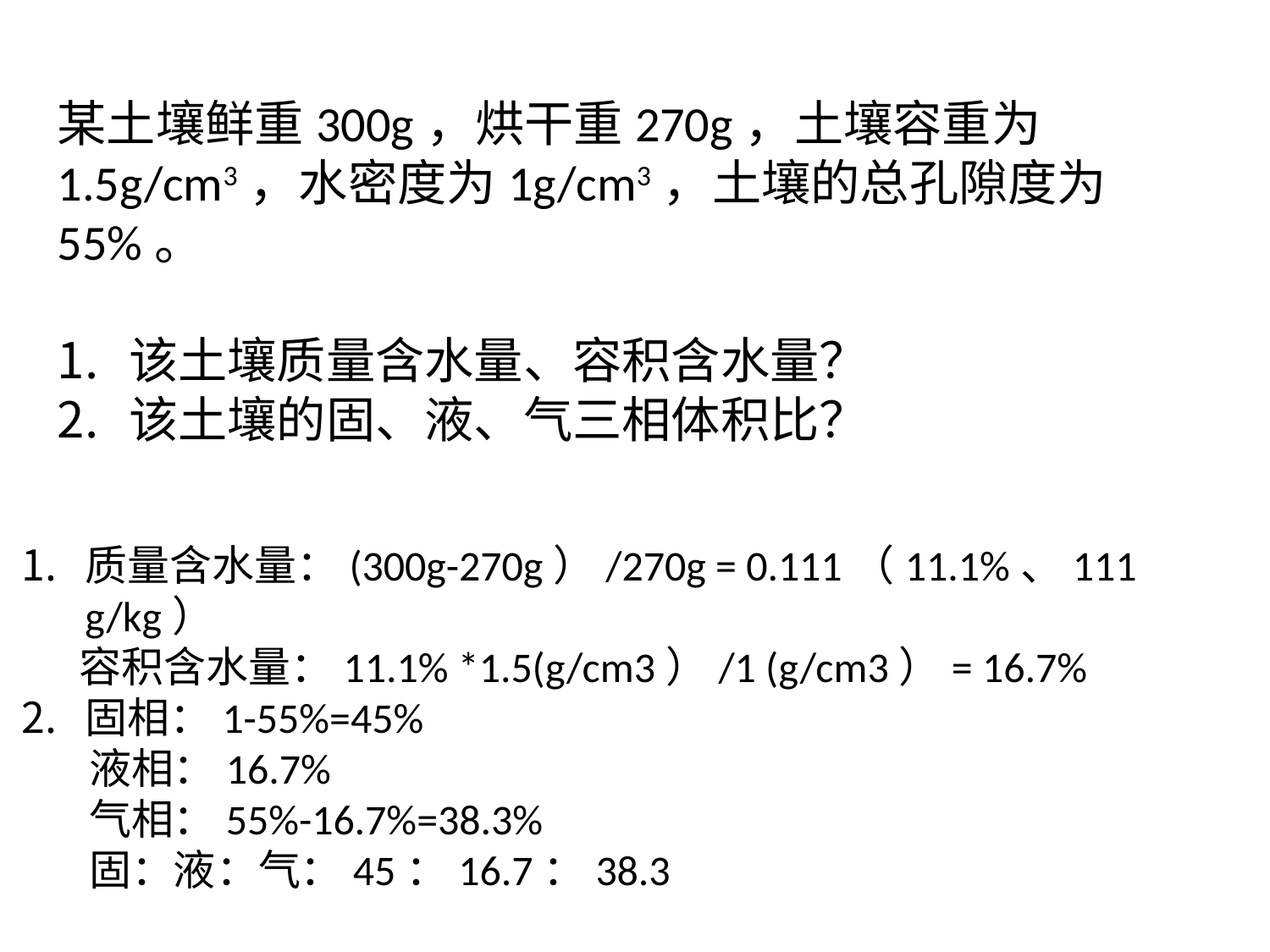

某土壤鲜重300g，烘干重270g，土壤容重为1.5g/cm3，水密度为1g/cm3，土壤的总孔隙度为55%。

该土壤质量含水量、容积含水量？
该土壤的固、液、气三相体积比？
质量含水量：(300g-270g）/270g = 0.111（11.1%、111 g/kg）
     容积含水量：11.1% *1.5(g/cm3）/1 (g/cm3）= 16.7%
固相：1-55%=45%
      液相：16.7%
      气相：55%-16.7%=38.3%
      固：液：气：45：16.7：38.3